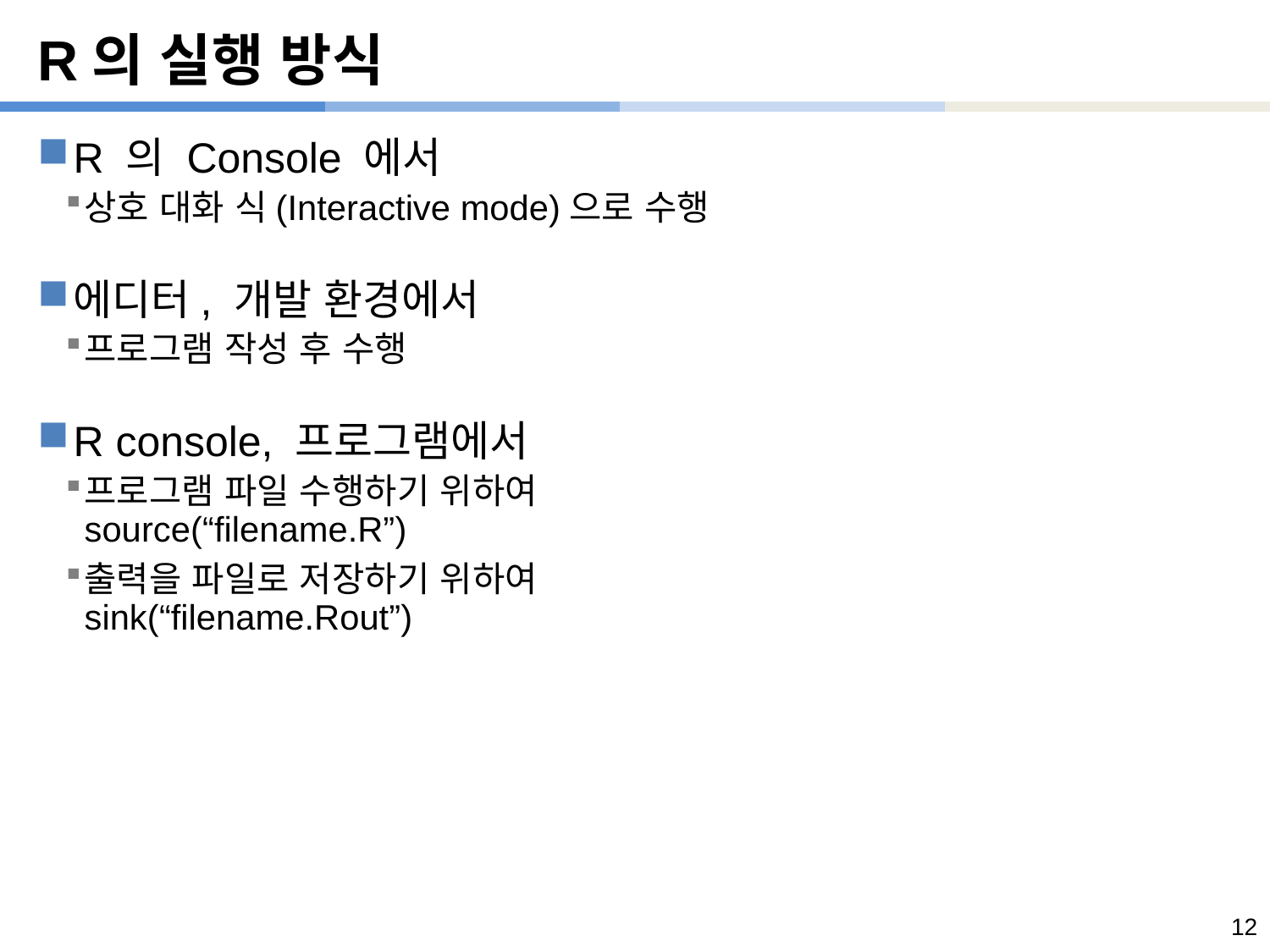

# R의 실행 방식
R 의 Console 에서
상호 대화 식(Interactive mode)으로 수행

에디터, 개발 환경에서
프로그램 작성 후 수행

R console, 프로그램에서
프로그램 파일 수행하기 위하여
source(“filename.R”)
출력을 파일로 저장하기 위하여
sink(“filename.Rout”)